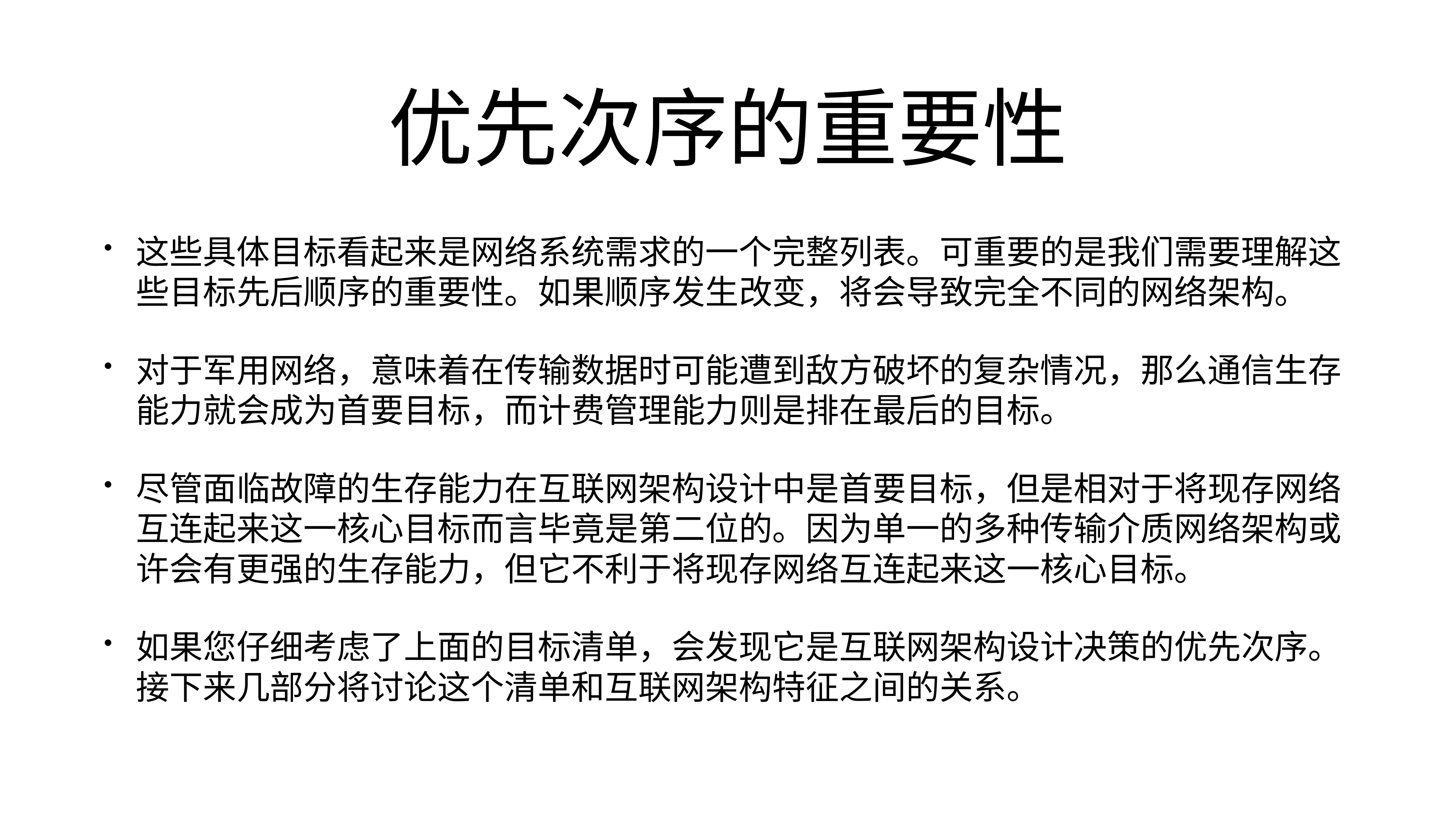

# 优先次序的重要性
这些具体目标看起来是网络系统需求的一个完整列表。可重要的是我们需要理解这些目标先后顺序的重要性。如果顺序发生改变，将会导致完全不同的网络架构。
对于军用网络，意味着在传输数据时可能遭到敌方破坏的复杂情况，那么通信生存能力就会成为首要目标，而计费管理能力则是排在最后的目标。
尽管面临故障的生存能力在互联网架构设计中是首要目标，但是相对于将现存网络互连起来这一核心目标而言毕竟是第二位的。因为单一的多种传输介质网络架构或许会有更强的生存能力，但它不利于将现存网络互连起来这一核心目标。
如果您仔细考虑了上面的目标清单，会发现它是互联网架构设计决策的优先次序。接下来几部分将讨论这个清单和互联网架构特征之间的关系。